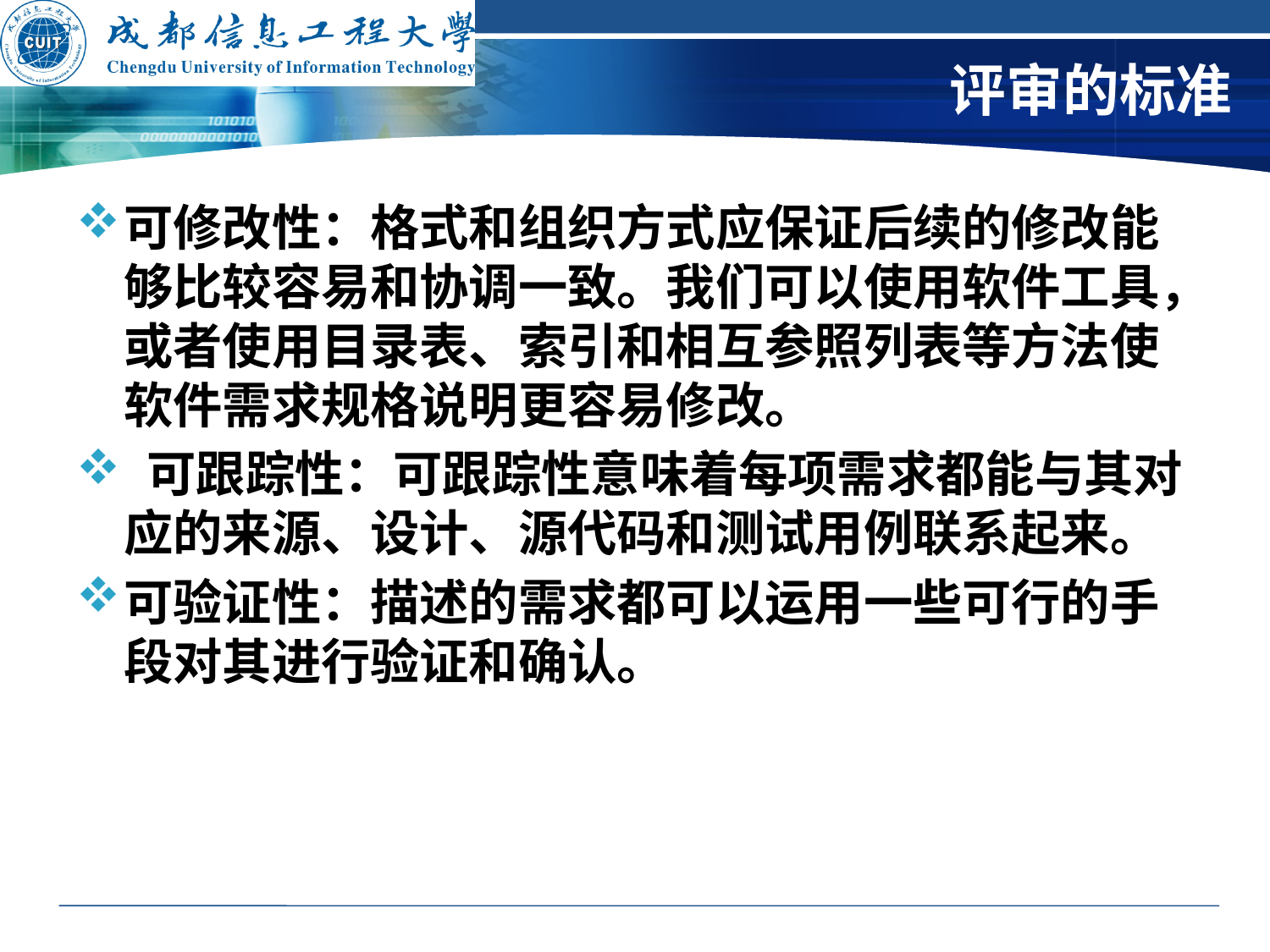

# 评审的标准
可修改性：格式和组织方式应保证后续的修改能够比较容易和协调一致。我们可以使用软件工具，或者使用目录表、索引和相互参照列表等方法使软件需求规格说明更容易修改。
 可跟踪性：可跟踪性意味着每项需求都能与其对应的来源、设计、源代码和测试用例联系起来。
可验证性：描述的需求都可以运用一些可行的手段对其进行验证和确认。